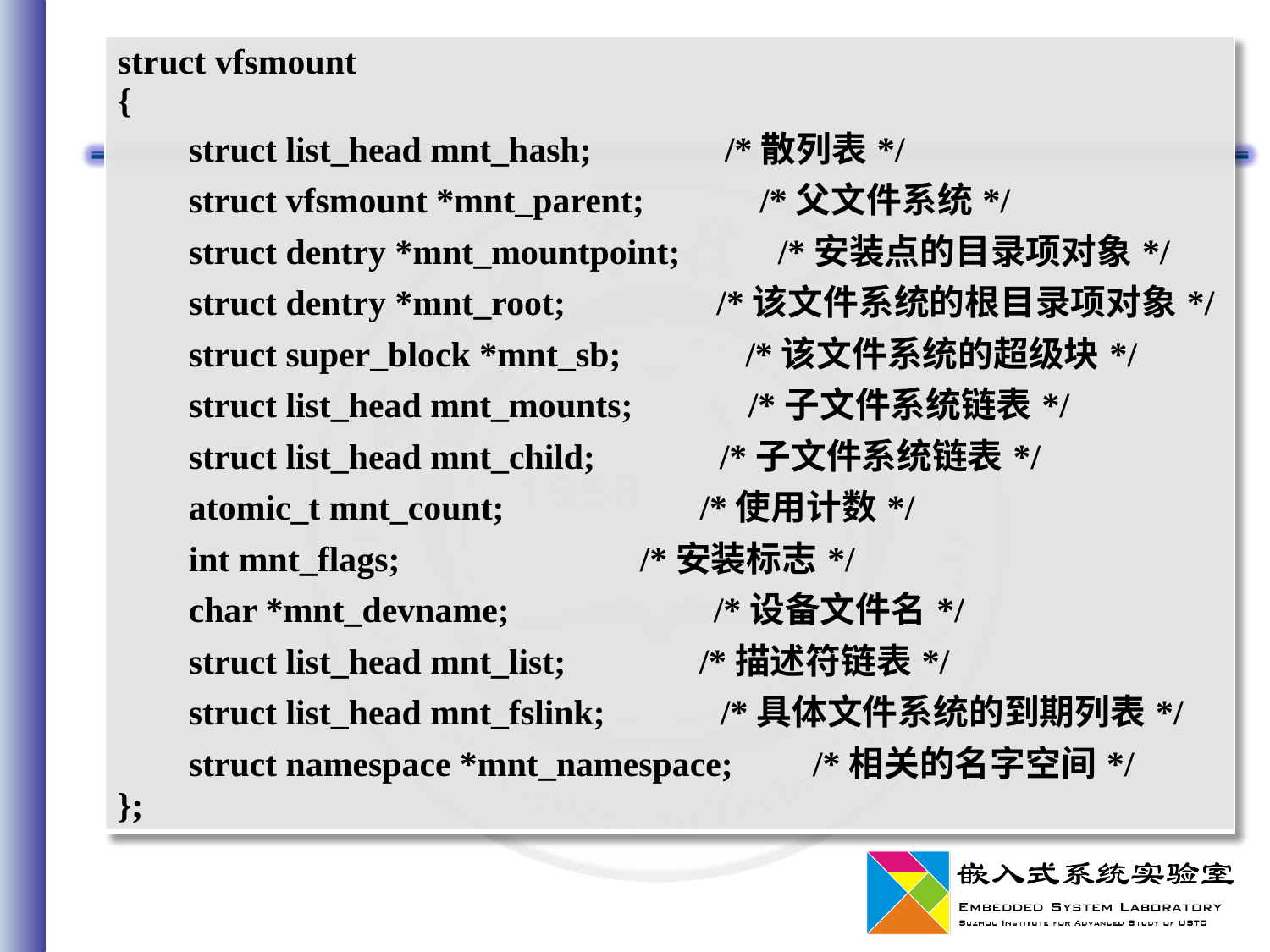

| struct vfsmount {         struct list\_head mnt\_hash;               /\*散列表\*/         struct vfsmount \*mnt\_parent;             /\*父文件系统\*/         struct dentry \*mnt\_mountpoint;           /\*安装点的目录项对象\*/         struct dentry \*mnt\_root;                 /\*该文件系统的根目录项对象\*/         struct super\_block \*mnt\_sb;              /\*该文件系统的超级块\*/         struct list\_head mnt\_mounts;             /\*子文件系统链表\*/         struct list\_head mnt\_child;              /\*子文件系统链表\*/         atomic\_t mnt\_count;                      /\*使用计数\*/         int mnt\_flags;                           /\*安装标志\*/         char \*mnt\_devname;                       /\*设备文件名\*/         struct list\_head mnt\_list;               /\*描述符链表\*/         struct list\_head mnt\_fslink;             /\*具体文件系统的到期列表\*/         struct namespace \*mnt\_namespace;         /\*相关的名字空间\*/ }; |
| --- |
#